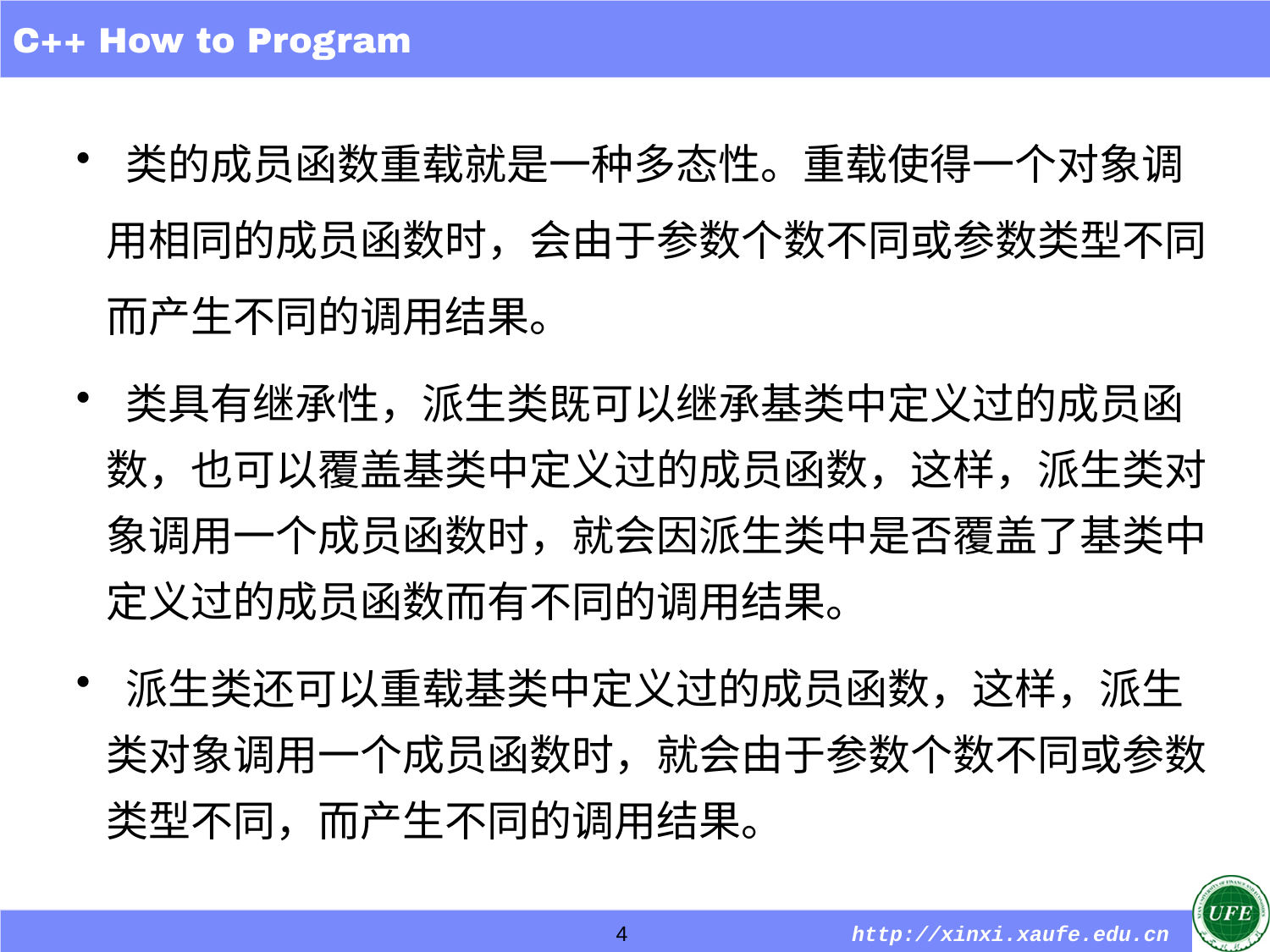

类的成员函数重载就是一种多态性。重载使得一个对象调用相同的成员函数时，会由于参数个数不同或参数类型不同而产生不同的调用结果。
 类具有继承性，派生类既可以继承基类中定义过的成员函数，也可以覆盖基类中定义过的成员函数，这样，派生类对象调用一个成员函数时，就会因派生类中是否覆盖了基类中定义过的成员函数而有不同的调用结果。
 派生类还可以重载基类中定义过的成员函数，这样，派生类对象调用一个成员函数时，就会由于参数个数不同或参数类型不同，而产生不同的调用结果。
4